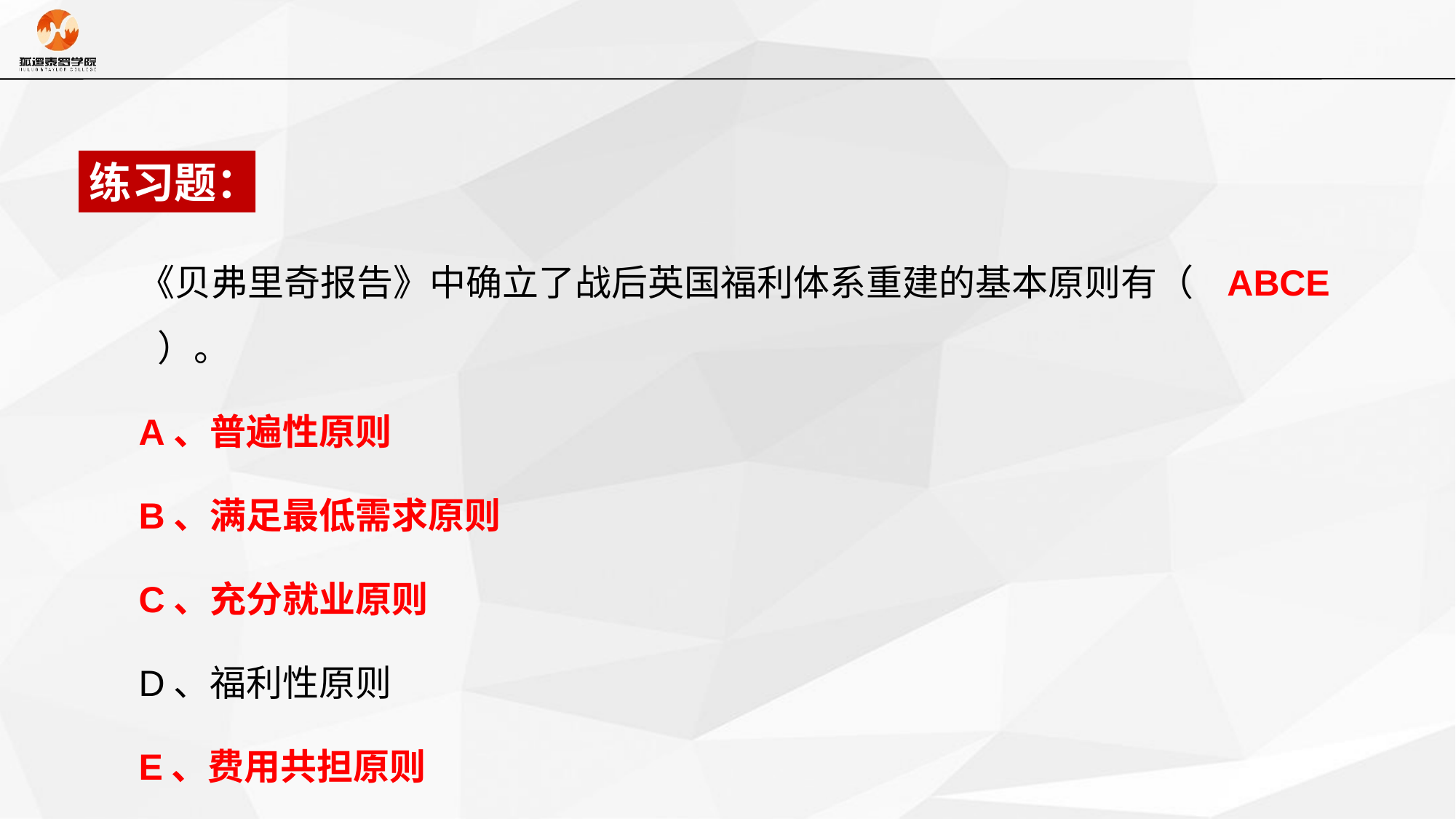

练习题：
《贝弗里奇报告》中确立了战后英国福利体系重建的基本原则有（   ABCE   ）。
A、普遍性原则
B、满足最低需求原则
C、充分就业原则
D、福利性原则
E、费用共担原则